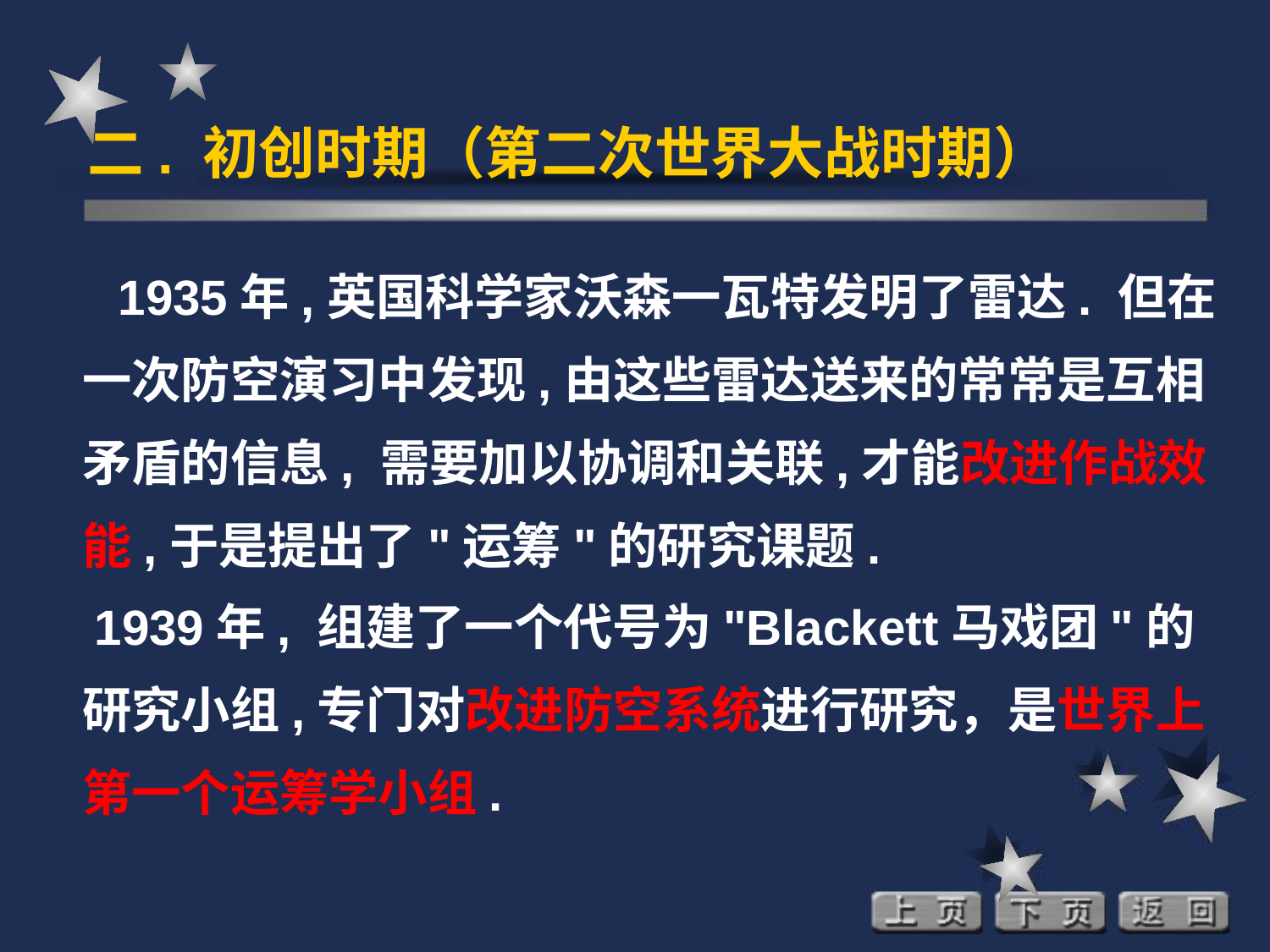

二. 初创时期（第二次世界大战时期）
      1935年,英国科学家沃森一瓦特发明了雷达. 但在一次防空演习中发现,由这些雷达送来的常常是互相矛盾的信息, 需要加以协调和关联,才能改进作战效能,于是提出了"运筹"的研究课题.
    1939年, 组建了一个代号为"Blackett马戏团"的研究小组,专门对改进防空系统进行研究，是世界上第一个运筹学小组.